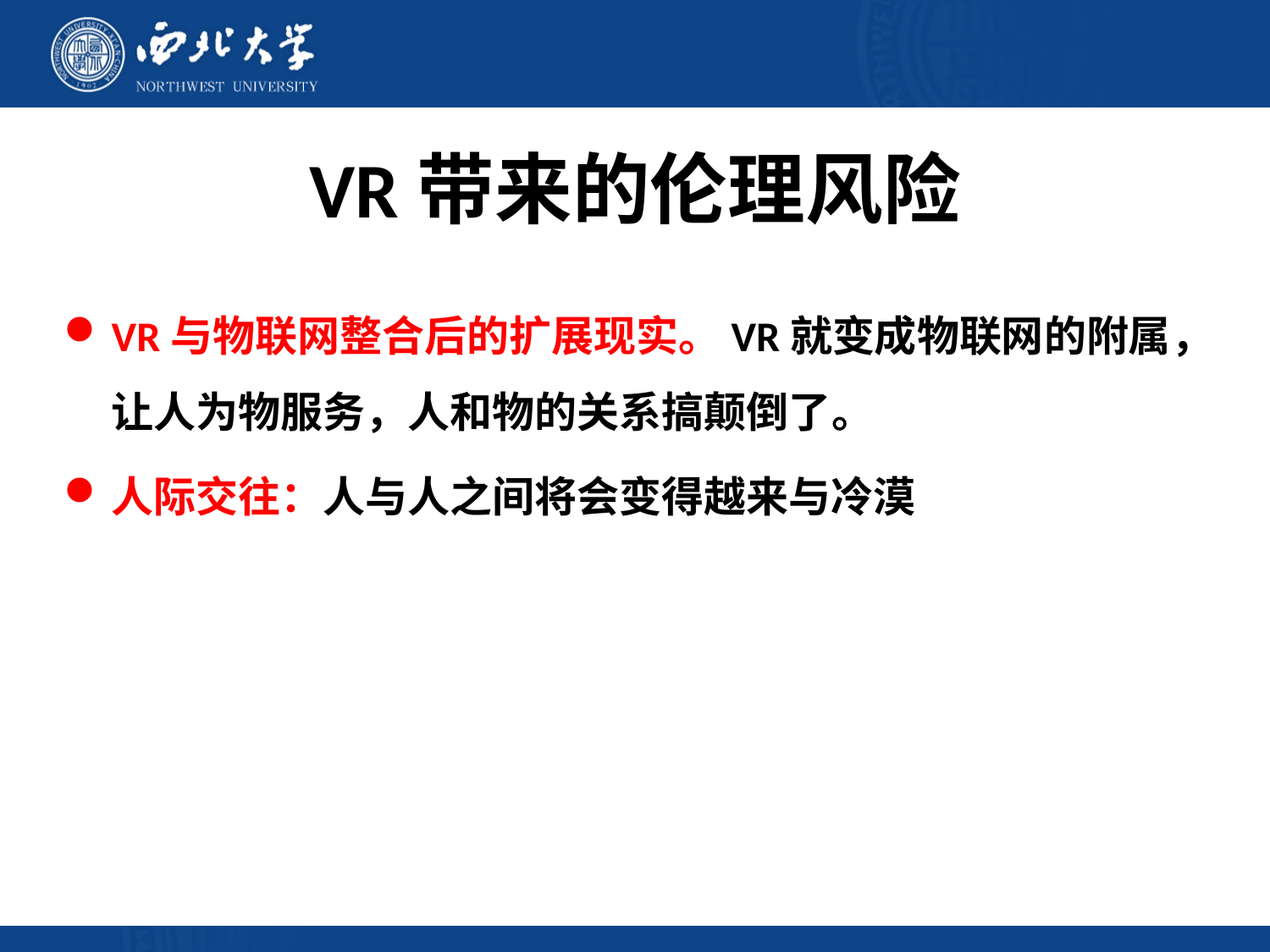

# VR带来的伦理风险
VR与物联网整合后的扩展现实。VR就变成物联网的附属，让人为物服务，人和物的关系搞颠倒了。
人际交往：人与人之间将会变得越来与冷漠